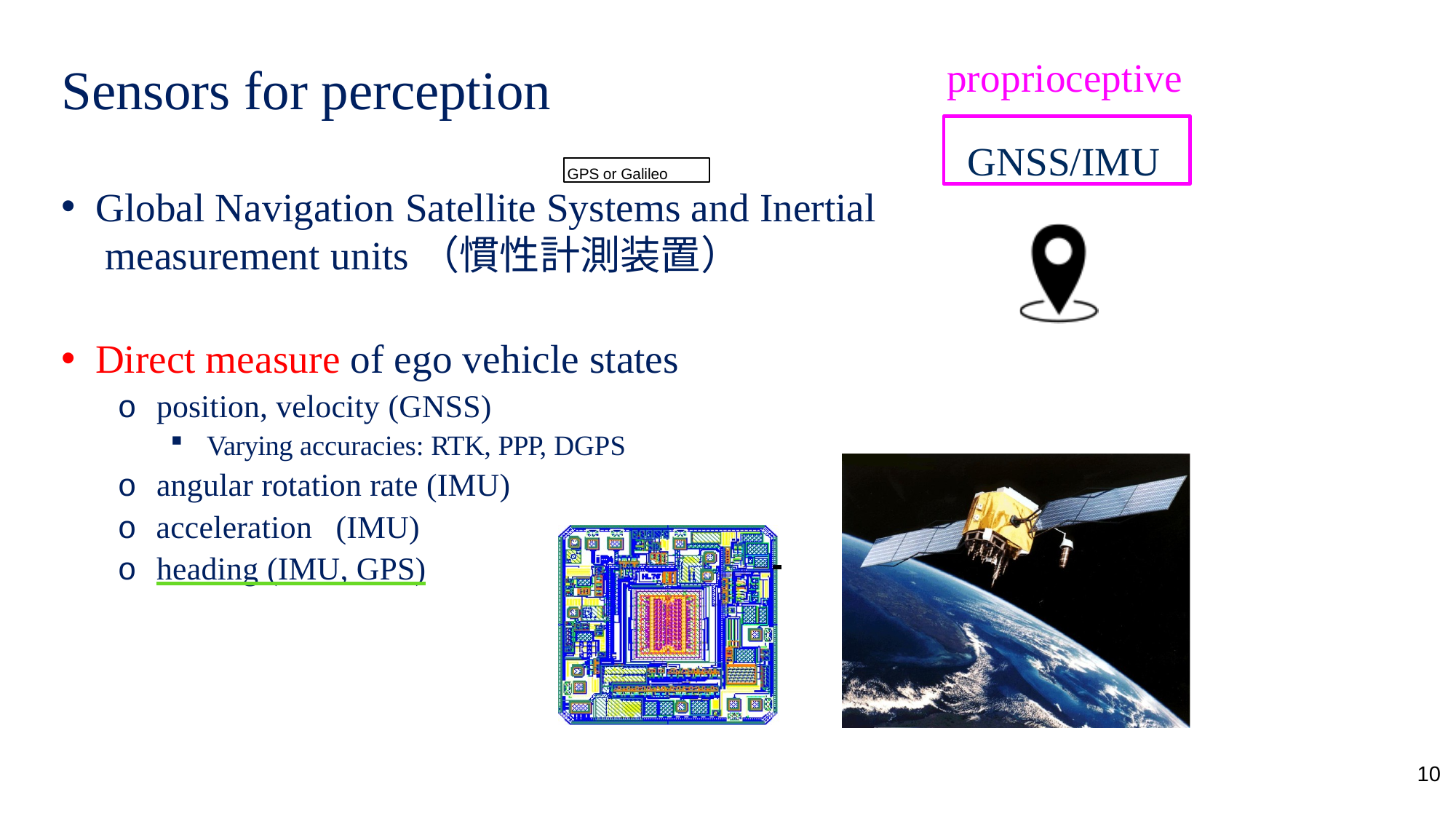

# proprioceptive
Sensors for perception
GNSS/IMU
GPS or Galileo
Global Navigation Satellite Systems and Inertial  measurement units（慣性計測装置）

Direct measure of ego vehicle states
o position, velocity (GNSS)
Varying accuracies: RTK, PPP, DGPS
o angular rotation rate (IMU)
o acceleration	(IMU)
o heading (IMU, GPS)

10